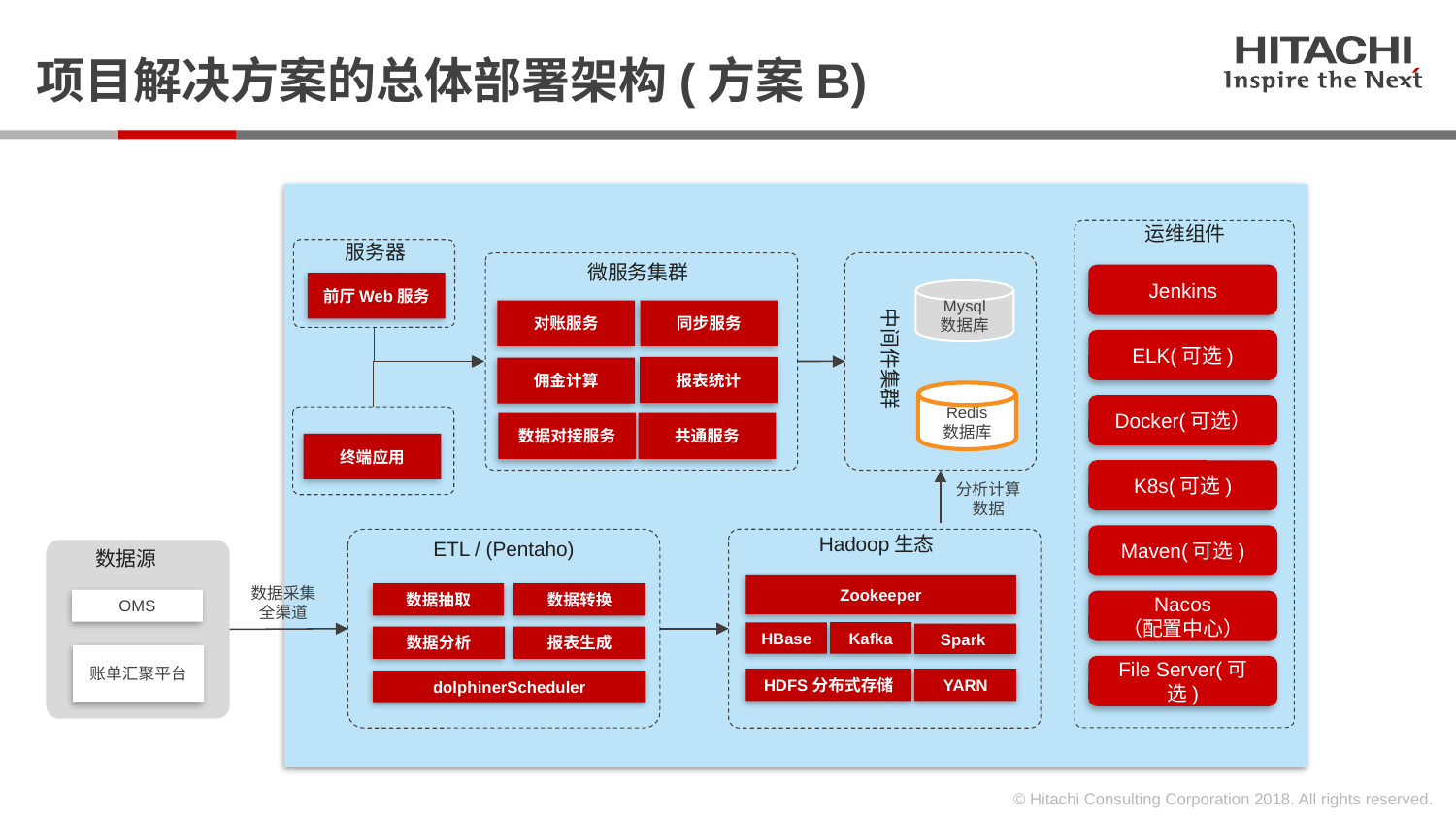

项目解决方案的总体部署架构(方案B)

运维组件

服务器

微服务集群

Jenkins
前厅Web服务
Mysql
数据库
对账服务
同步服务
中间件集群
ELK(可选)
报表统计
佣金计算
Redis
数据库
Docker(可选）

数据对接服务
共通服务
终端应用
Zookeeper
K8s(可选)
分析计算
数据
Hadoop生态
Maven(可选)

ETL / (Pentaho)

数据源

数据采集
全渠道
数据抽取
数据转换
Spark
OMS
Nacos
（配置中心）
Kafka
HBase
数据分析
报表生成
账单汇聚平台
File Server(可选)
HDFS分布式存储
YARN
dolphinerScheduler